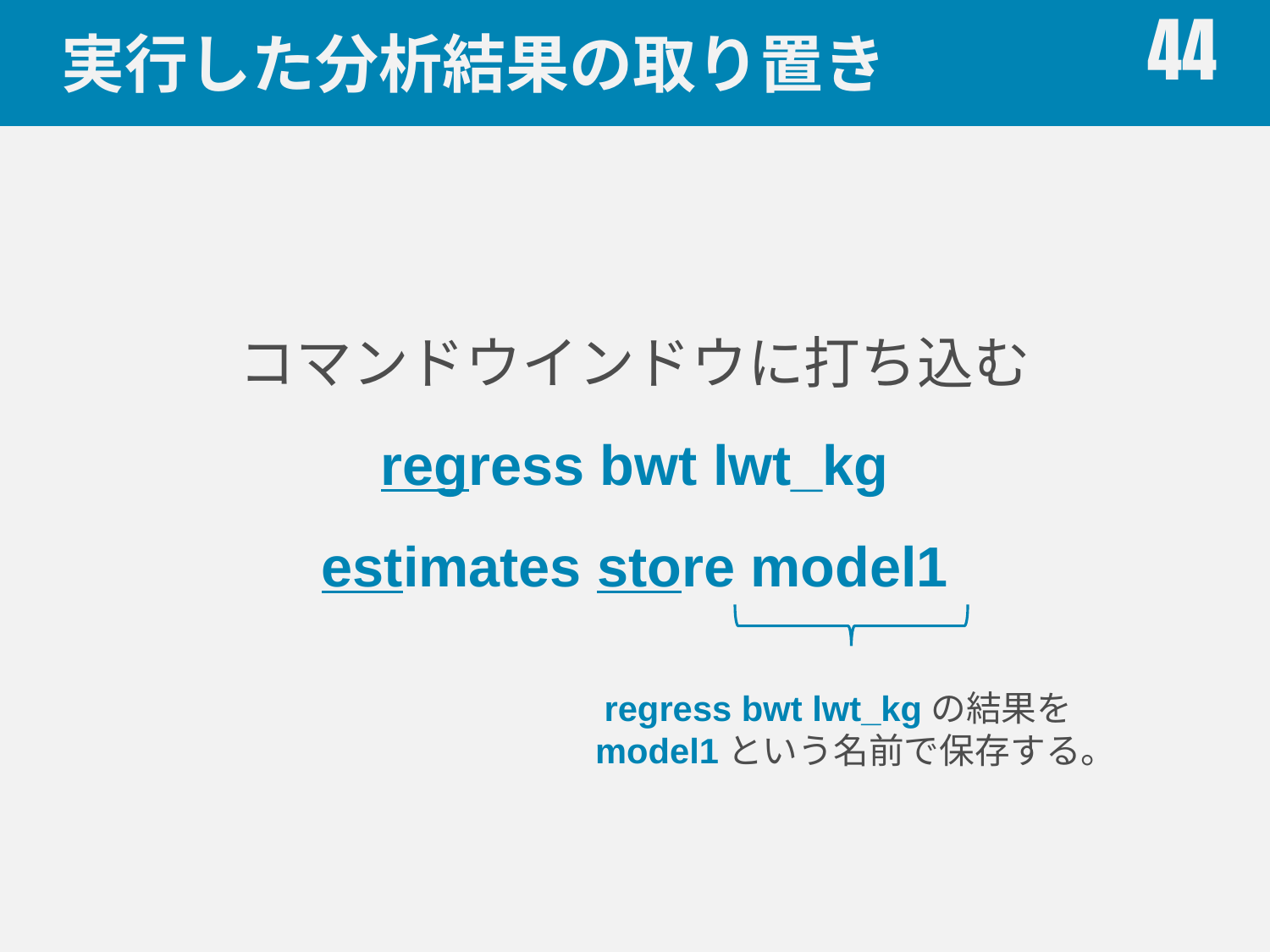

# 実行した分析結果の取り置き
44
コマンドウインドウに打ち込む
regress bwt lwt_kg
estimates store model1

regress bwt lwt_kgの結果を
model1という名前で保存する。